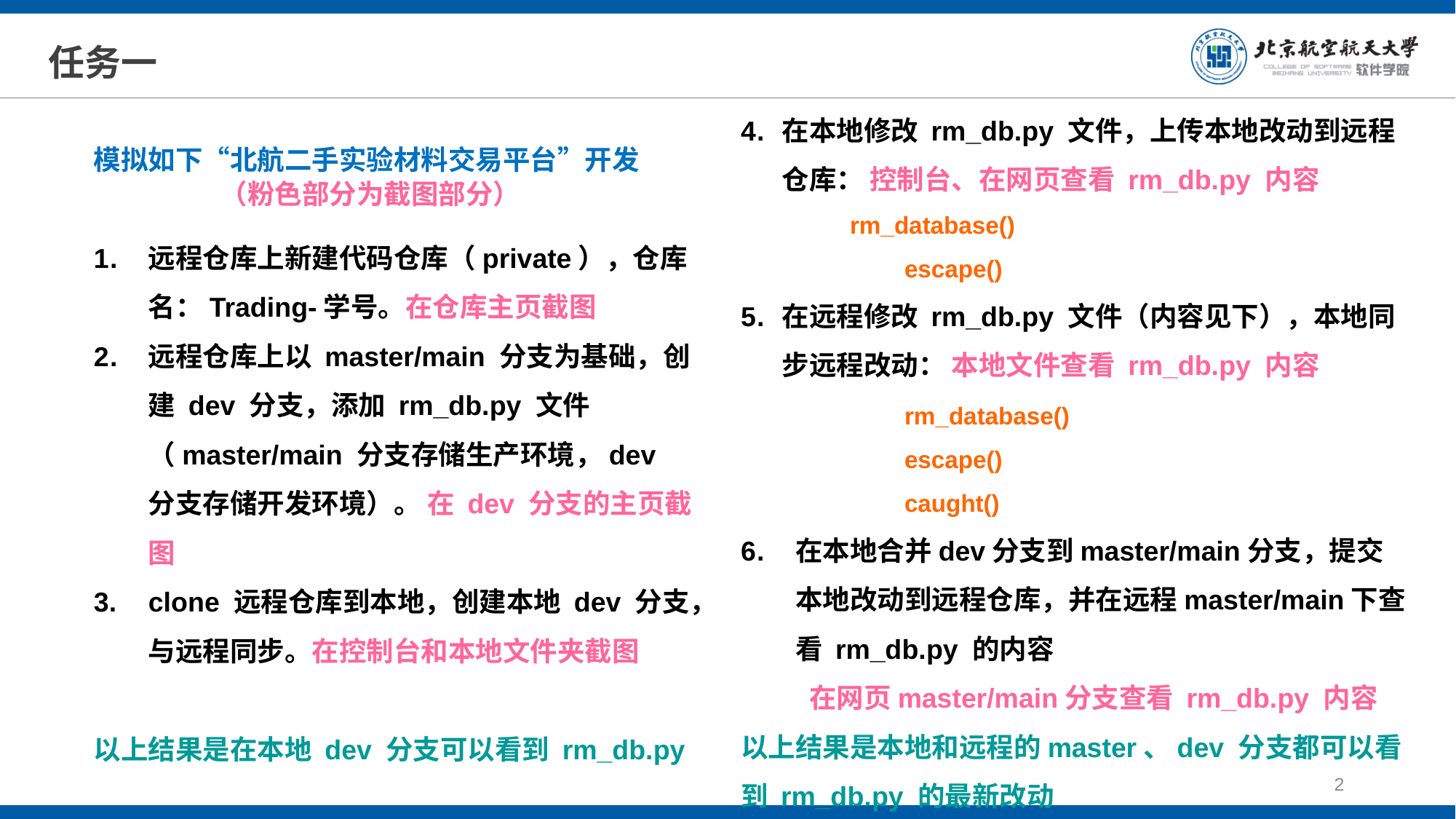

# 任务一
在本地修改 rm_db.py 文件，上传本地改动到远程仓库： 控制台、在网页查看 rm_db.py 内容
rm_database()
	escape()
在远程修改 rm_db.py 文件（内容见下），本地同步远程改动： 本地文件查看 rm_db.py 内容
	rm_database()
	escape()
	caught()
在本地合并dev分支到master/main分支，提交本地改动到远程仓库，并在远程master/main下查看 rm_db.py 的内容
          在网页master/main分支查看 rm_db.py 内容
以上结果是本地和远程的master、dev 分支都可以看到 rm_db.py 的最新改动

模拟如下“北航二手实验材料交易平台”开发

远程仓库上新建代码仓库（private），仓库名：Trading-学号。在仓库主页截图
远程仓库上以 master/main 分支为基础，创建 dev 分支，添加 rm_db.py 文件（master/main 分支存储生产环境，dev 分支存储开发环境）。 在 dev 分支的主页截图
clone 远程仓库到本地，创建本地 dev 分支，与远程同步。在控制台和本地文件夹截图

以上结果是在本地 dev 分支可以看到 rm_db.py

（粉色部分为截图部分）
2